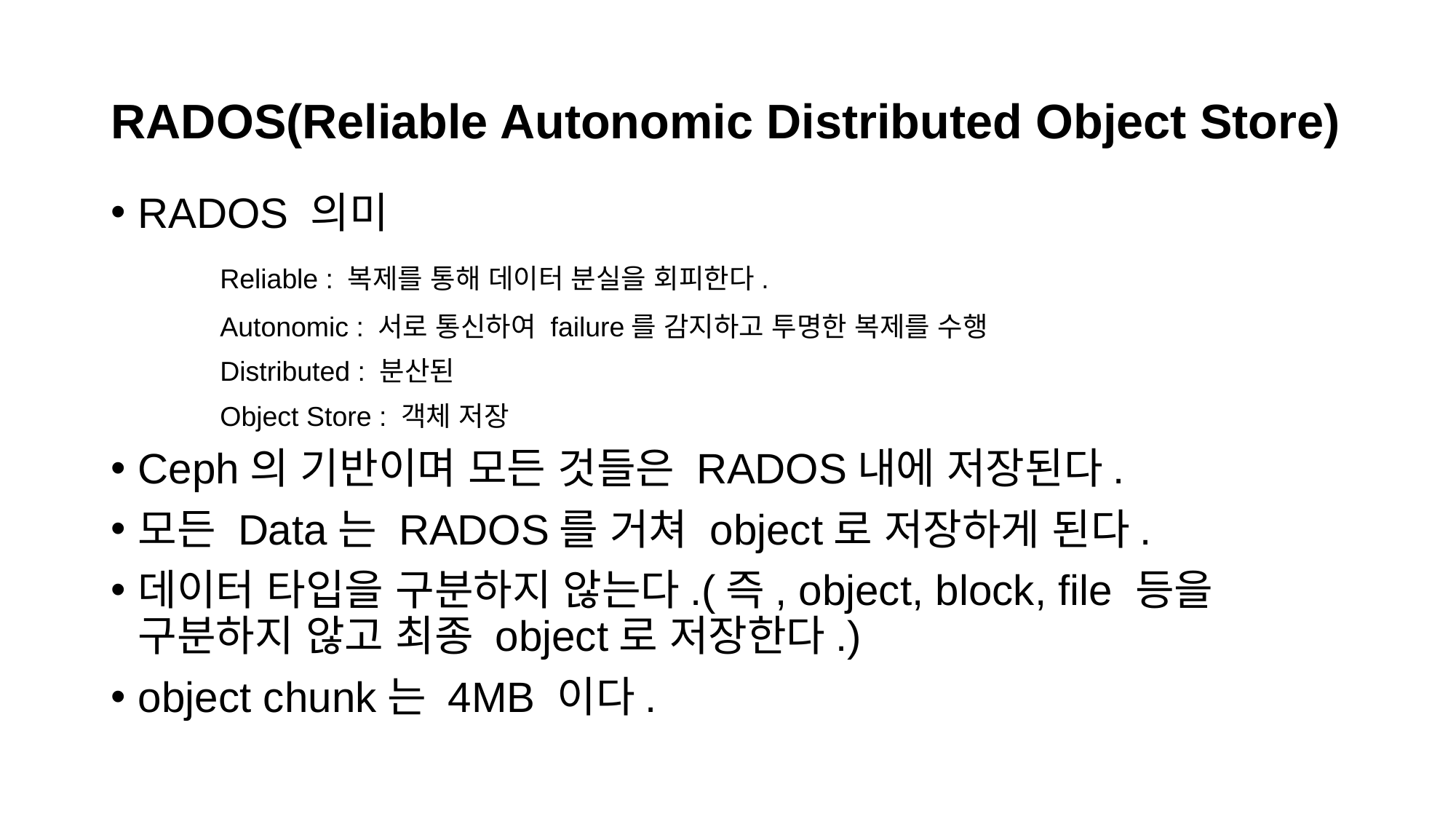

# RADOS(Reliable Autonomic Distributed Object Store)
RADOS 의미
	Reliable : 복제를 통해 데이터 분실을 회피한다.
	Autonomic : 서로 통신하여 failure를 감지하고 투명한 복제를 수행
	Distributed : 분산된
	Object Store : 객체 저장
Ceph의 기반이며 모든 것들은 RADOS내에 저장된다.
모든 Data는 RADOS를 거쳐 object로 저장하게 된다.
데이터 타입을 구분하지 않는다.(즉, object, block, file 등을 구분하지 않고 최종 object로 저장한다.)
object chunk는 4MB 이다.